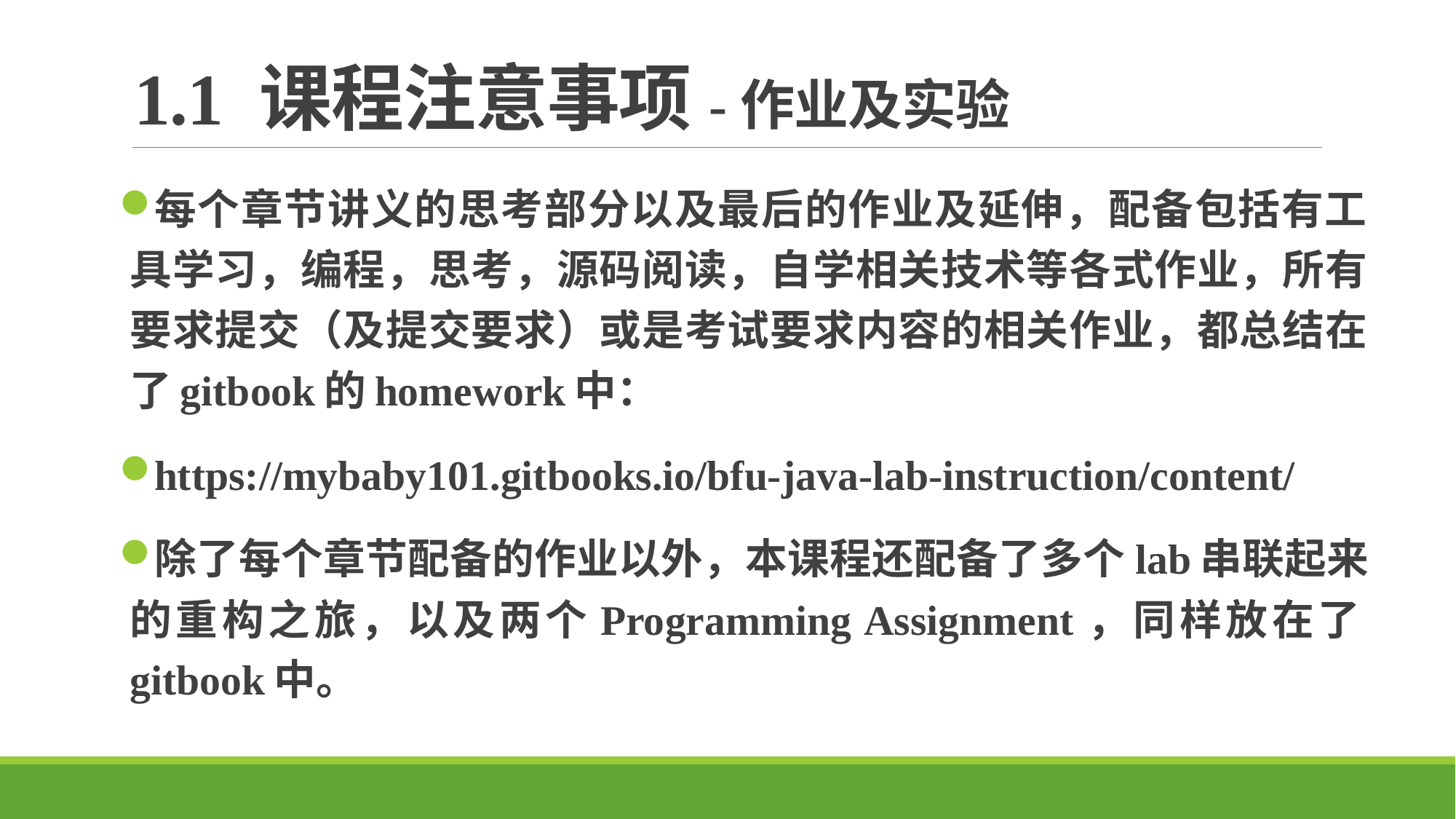

# 1.1 课程注意事项-作业及实验
每个章节讲义的思考部分以及最后的作业及延伸，配备包括有工具学习，编程，思考，源码阅读，自学相关技术等各式作业，所有要求提交（及提交要求）或是考试要求内容的相关作业，都总结在了gitbook的homework中：
https://mybaby101.gitbooks.io/bfu-java-lab-instruction/content/
除了每个章节配备的作业以外，本课程还配备了多个lab串联起来的重构之旅，以及两个Programming Assignment，同样放在了gitbook中。